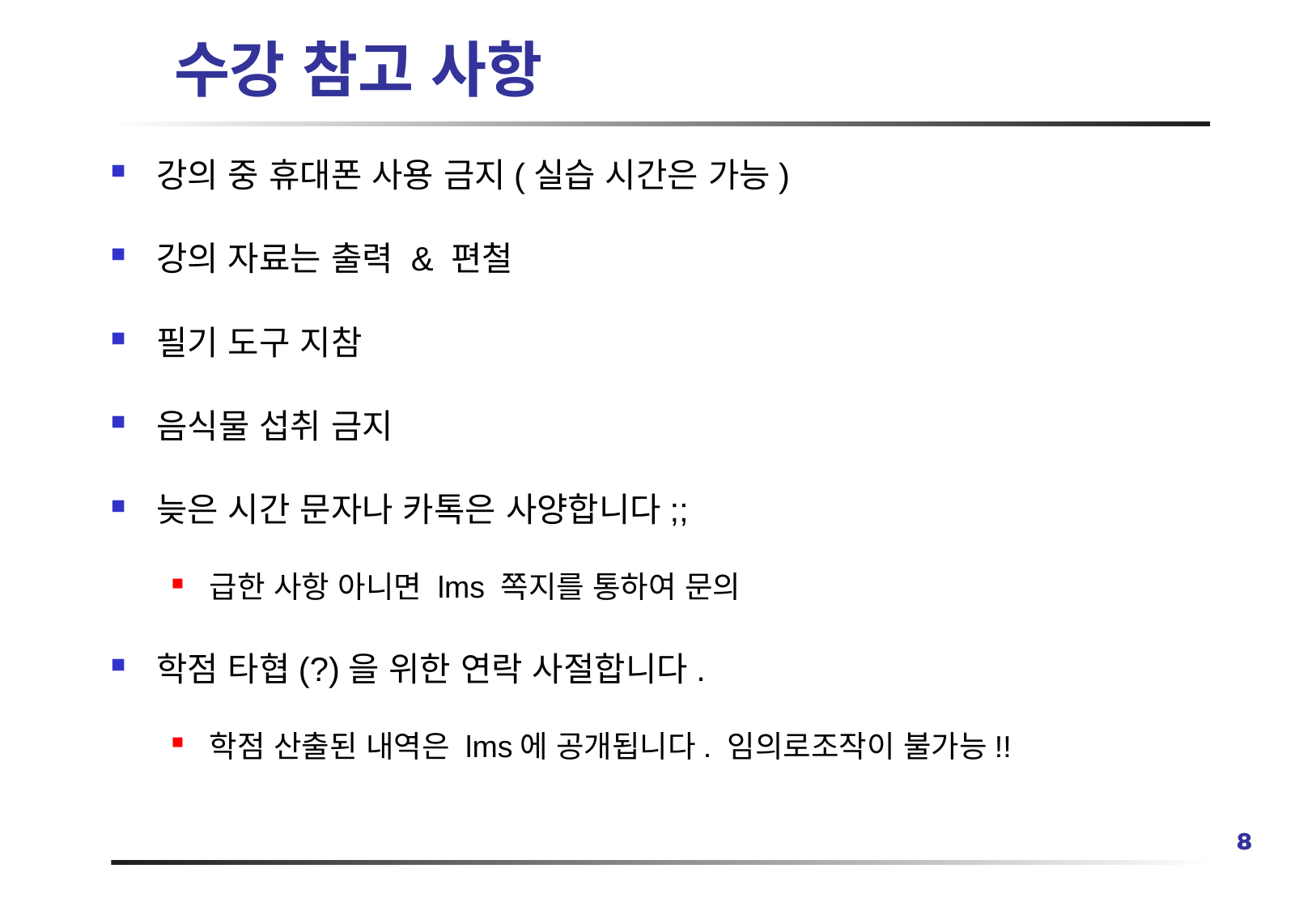

# 수강 참고 사항
강의 중 휴대폰 사용 금지(실습 시간은 가능)
강의 자료는 출력 & 편철
필기 도구 지참
음식물 섭취 금지
늦은 시간 문자나 카톡은 사양합니다;;
급한 사항 아니면 lms 쪽지를 통하여 문의
학점 타협(?)을 위한 연락 사절합니다.
학점 산출된 내역은 lms에 공개됩니다. 임의로조작이 불가능!!

8